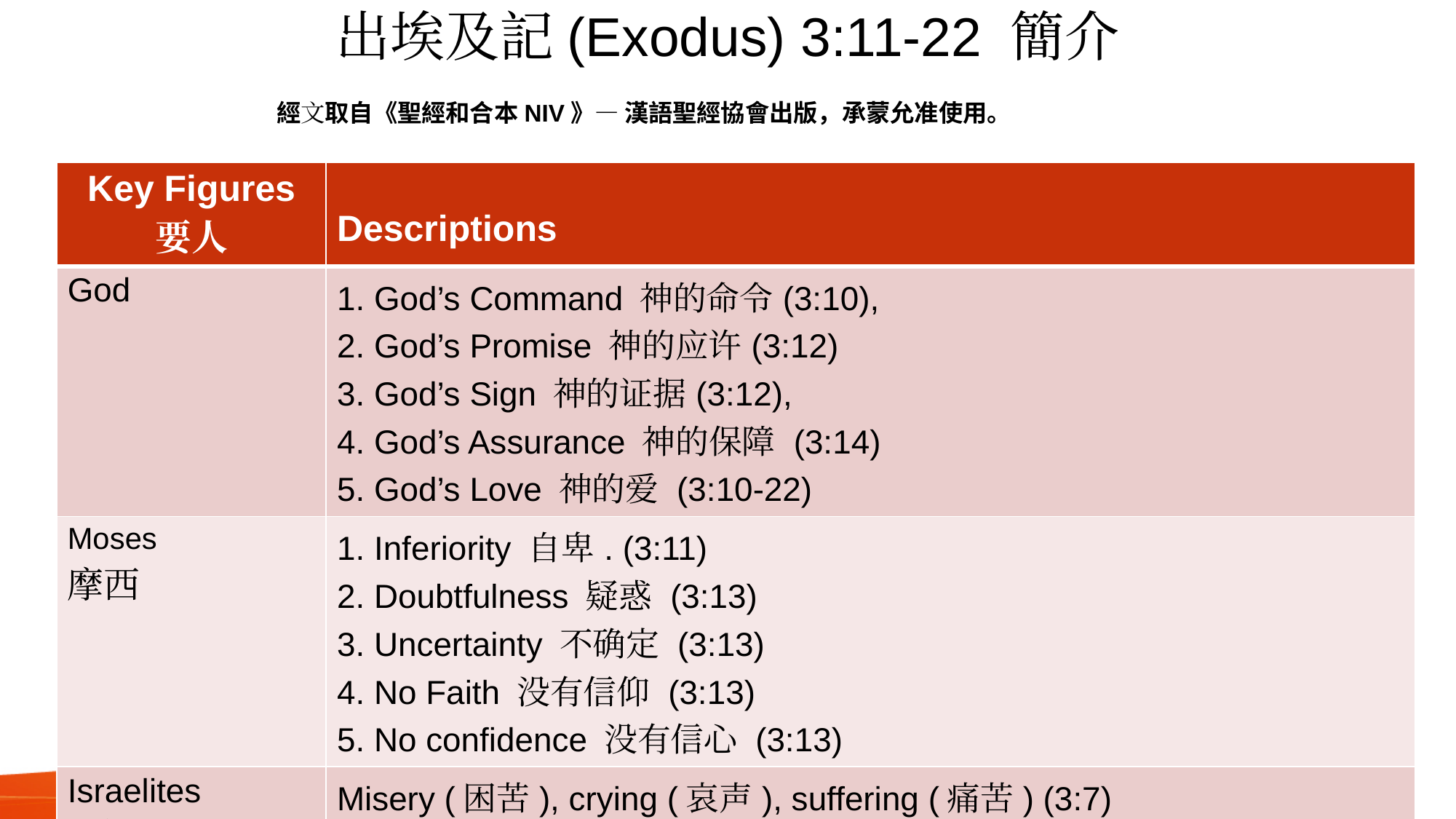

# 出埃及記(Exodus) 3:11-22 簡介
經文取自《聖經和合本NIV》— 漢語聖經協會出版，承蒙允准使用。
| Key Figures 要人 | Descriptions |
| --- | --- |
| God | 1. God’s Command 神的命令(3:10), 2. God’s Promise 神的应许(3:12) 3. God’s Sign 神的证据(3:12), 4. God’s Assurance 神的保障 (3:14) 5. God’s Love 神的爱 (3:10-22) |
| Moses 摩西 | 1. Inferiority 自卑. (3:11) 2. Doubtfulness 疑惑 (3:13) 3. Uncertainty 不确定 (3:13) 4. No Faith 没有信仰 (3:13) 5. No confidence 没有信心 (3:13) |
| Israelites 以色列人 | Misery (困苦), crying (哀声), suffering (痛苦) (3:7) |